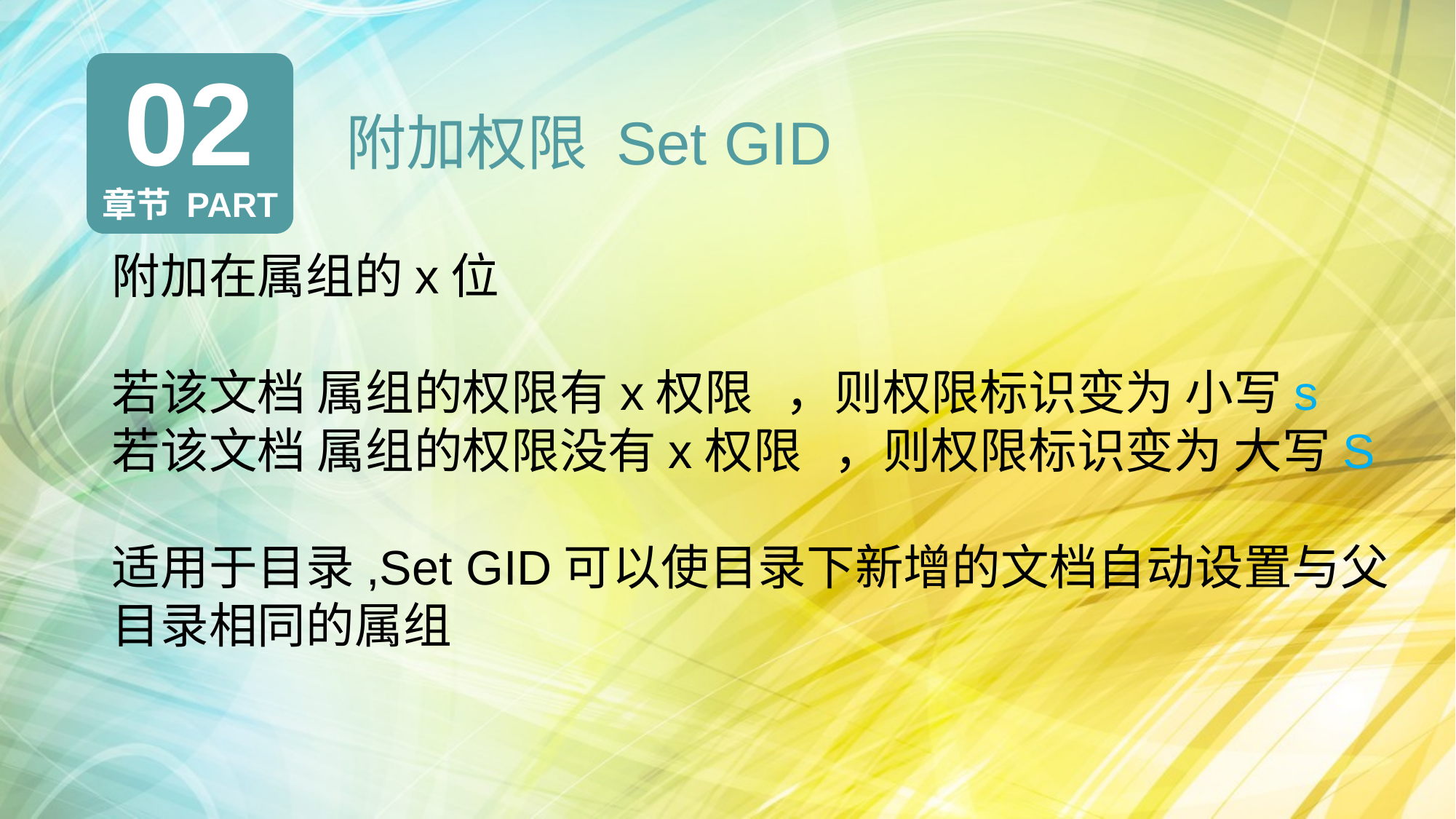

02

章节 PART
# 附加权限 Set GID
附加在属组的x位

若该文档 属组的权限有x权限   ，则权限标识变为 小写s
若该文档 属组的权限没有x权限   ，则权限标识变为 大写S

适用于目录,Set GID可以使目录下新增的文档自动设置与父目录相同的属组